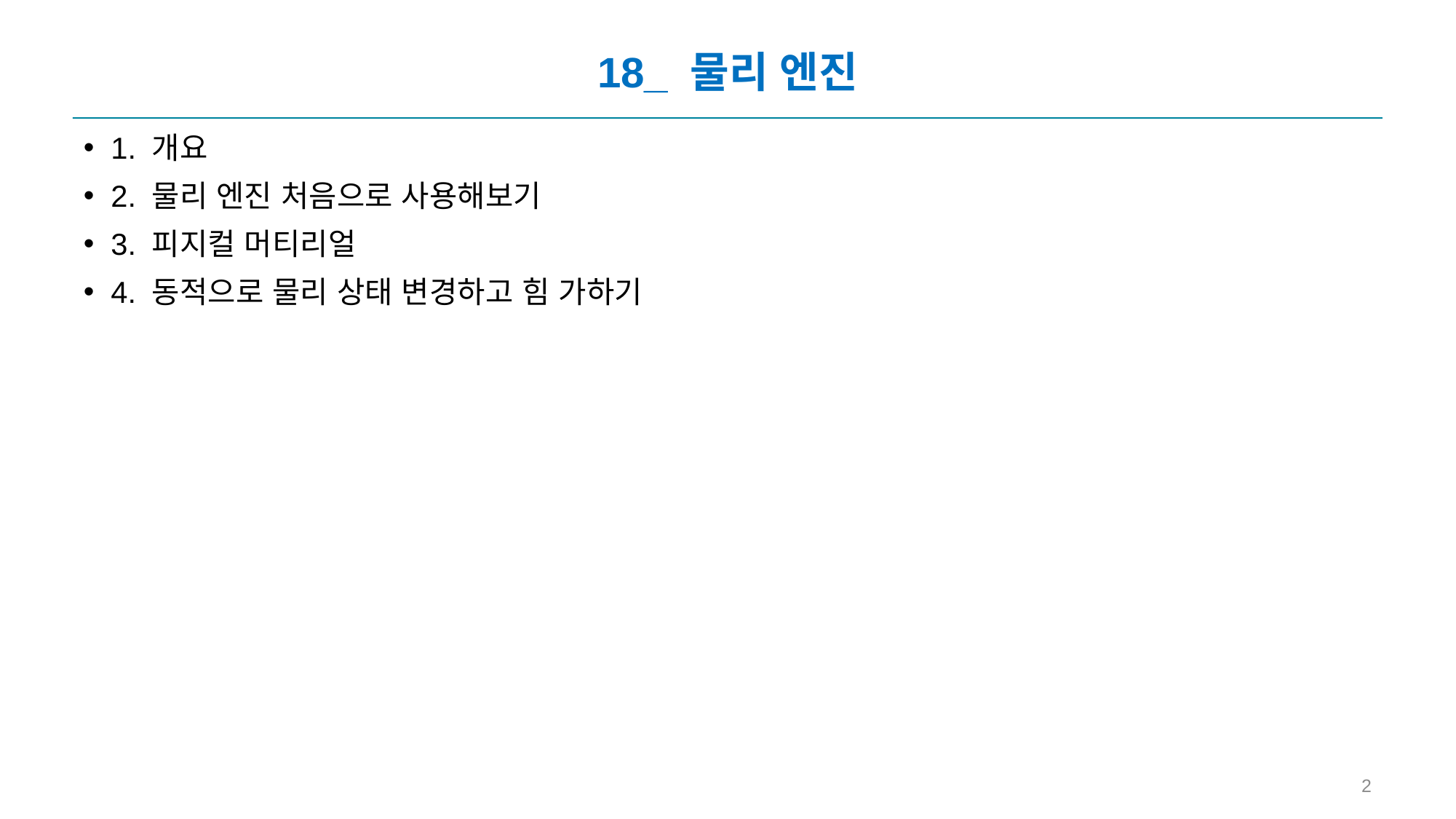

# 18_ 물리 엔진
1. 개요
2. 물리 엔진 처음으로 사용해보기
3. 피지컬 머티리얼
4. 동적으로 물리 상태 변경하고 힘 가하기

2